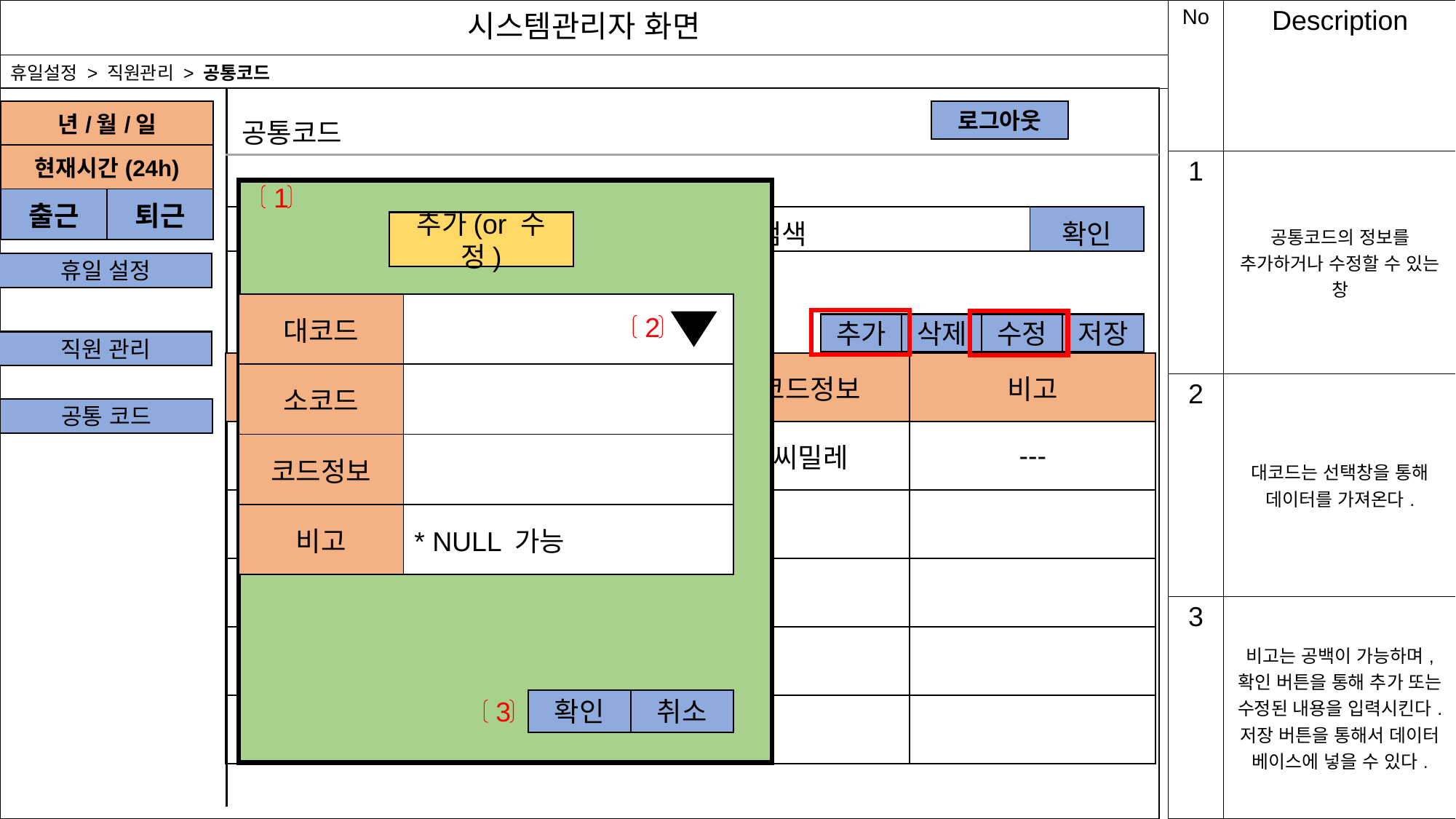

| No | Description |
| --- | --- |
| 1 | 공통코드의 정보를 추가하거나 수정할 수 있는 창 |
| 2 | 대코드는 선택창을 통해 데이터를 가져온다. |
| 3 | 비고는 공백이 가능하며, 확인 버튼을 통해 추가 또는 수정된 내용을 입력시킨다. 저장 버튼을 통해서 데이터 베이스에 넣을 수 있다. |
# 시스템관리자 화면

휴일설정 > 직원관리 > 공통코드

| 년/월/일 |  |
| --- | --- |
| 현재시간(24h) |  |
| 출근 | 퇴근 |
로그아웃
공통코드

1
| (선택창) | 검색창 : 코드 검색 | 확인 |
| --- | --- | --- |
추가(or 수정)

휴일 설정
| 대코드 |  |
| --- | --- |
| 소코드 |  |
| 코드정보 |  |
| 비고 | \* NULL 가능 |

추가
삭제
수정
저장
2
직원 관리
| 체크박스 | 대코드 | 소코드 | 코드정보 | 비고 |
| --- | --- | --- | --- | --- |
| Ex)ㅁ | CP | 01 | 씨밀레 | --- |
|  |  |  |  |  |
|  |  |  |  |  |
|  |  |  |  |  |
|  |  |  |  |  |
공통 코드
확인
취소
3